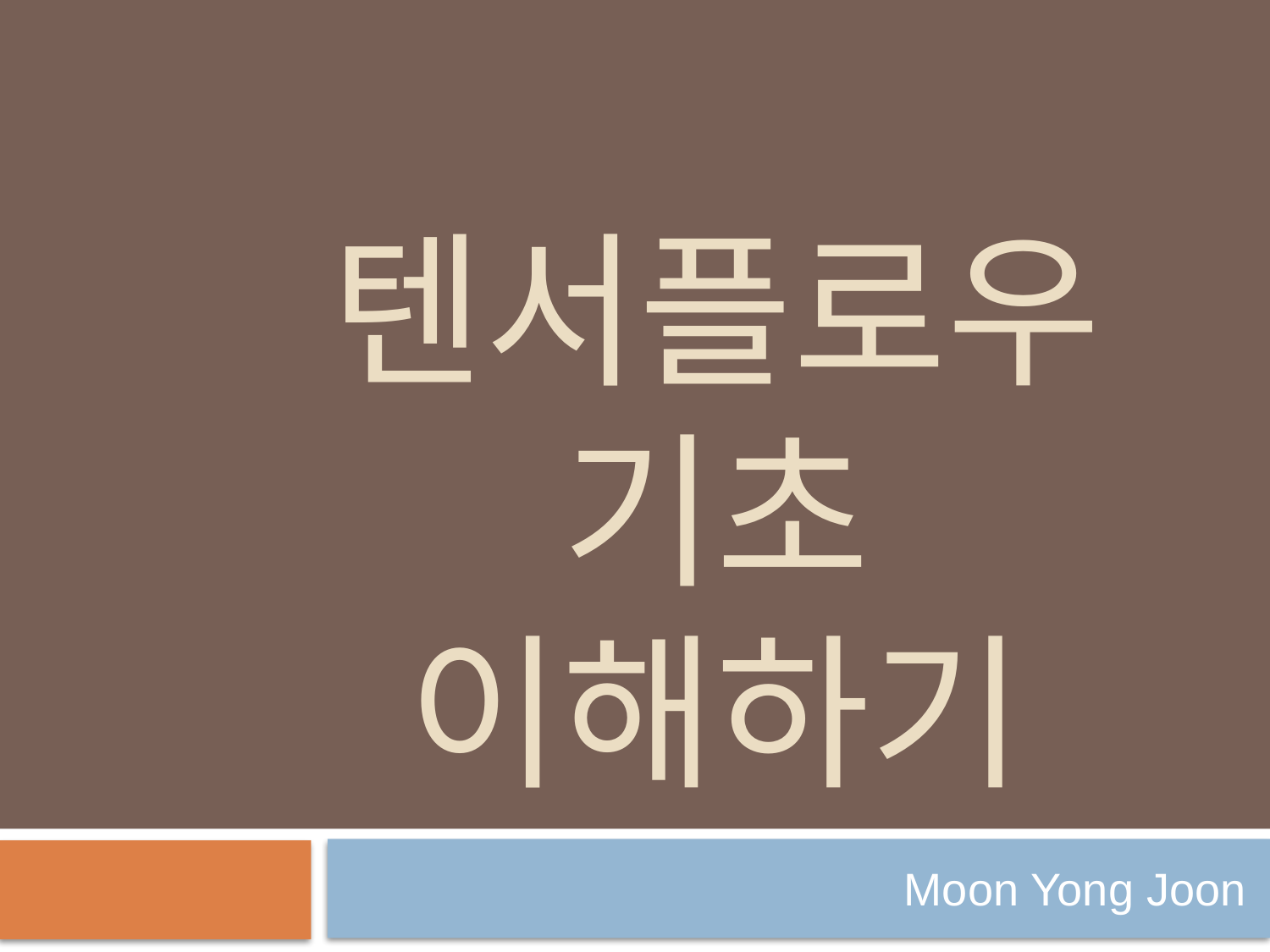

# 텐서플로우 기초 이해하기
Moon Yong Joon